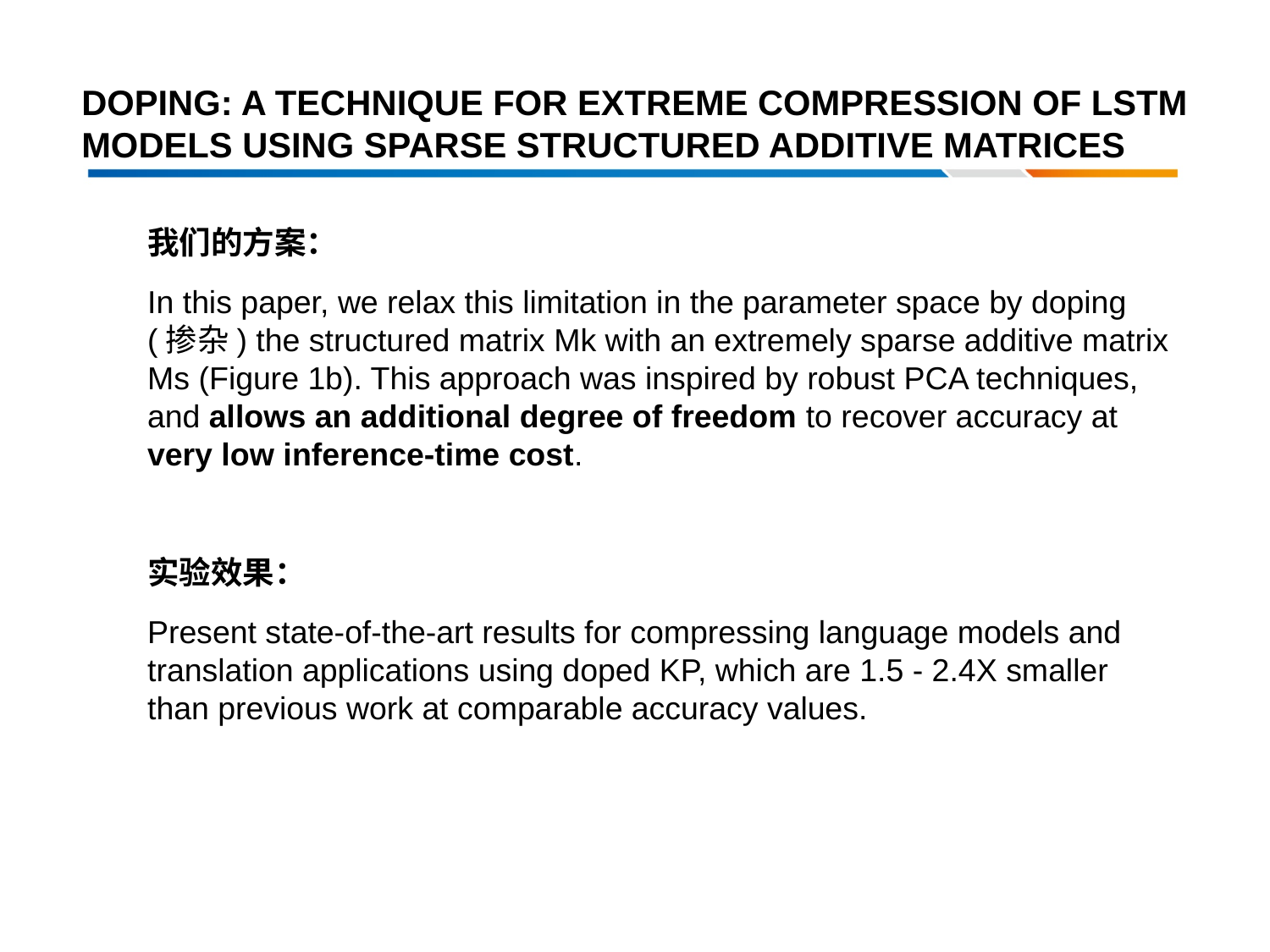

# DOPING: A TECHNIQUE FOR EXTREME COMPRESSION OF LSTM MODELS USING SPARSE STRUCTURED ADDITIVE MATRICES
我们的方案：
In this paper, we relax this limitation in the parameter space by doping (掺杂) the structured matrix Mk with an extremely sparse additive matrix Ms (Figure 1b). This approach was inspired by robust PCA techniques, and allows an additional degree of freedom to recover accuracy at very low inference-time cost.

实验效果：
Present state-of-the-art results for compressing language models and translation applications using doped KP, which are 1.5 - 2.4X smaller than previous work at comparable accuracy values.